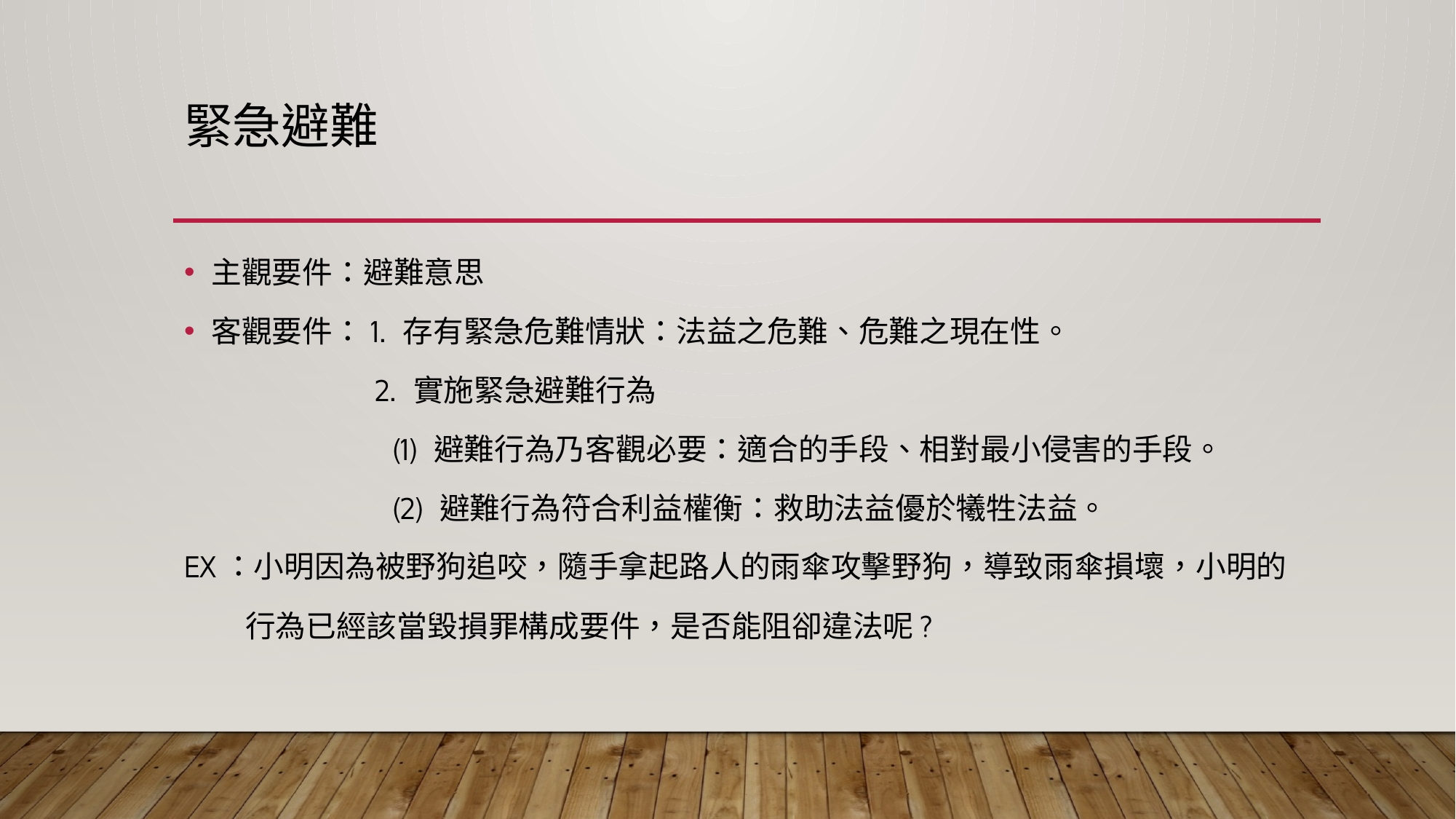

# 緊急避難
主觀要件：避難意思
客觀要件：1. 存有緊急危難情狀：法益之危難、危難之現在性。
                     2. 實施緊急避難行為
                       (1) 避難行為乃客觀必要：適合的手段、相對最小侵害的手段。
                       (2) 避難行為符合利益權衡：救助法益優於犧牲法益。
EX：小明因為被野狗追咬，隨手拿起路人的雨傘攻擊野狗，導致雨傘損壞，小明的
        行為已經該當毀損罪構成要件，是否能阻卻違法呢?